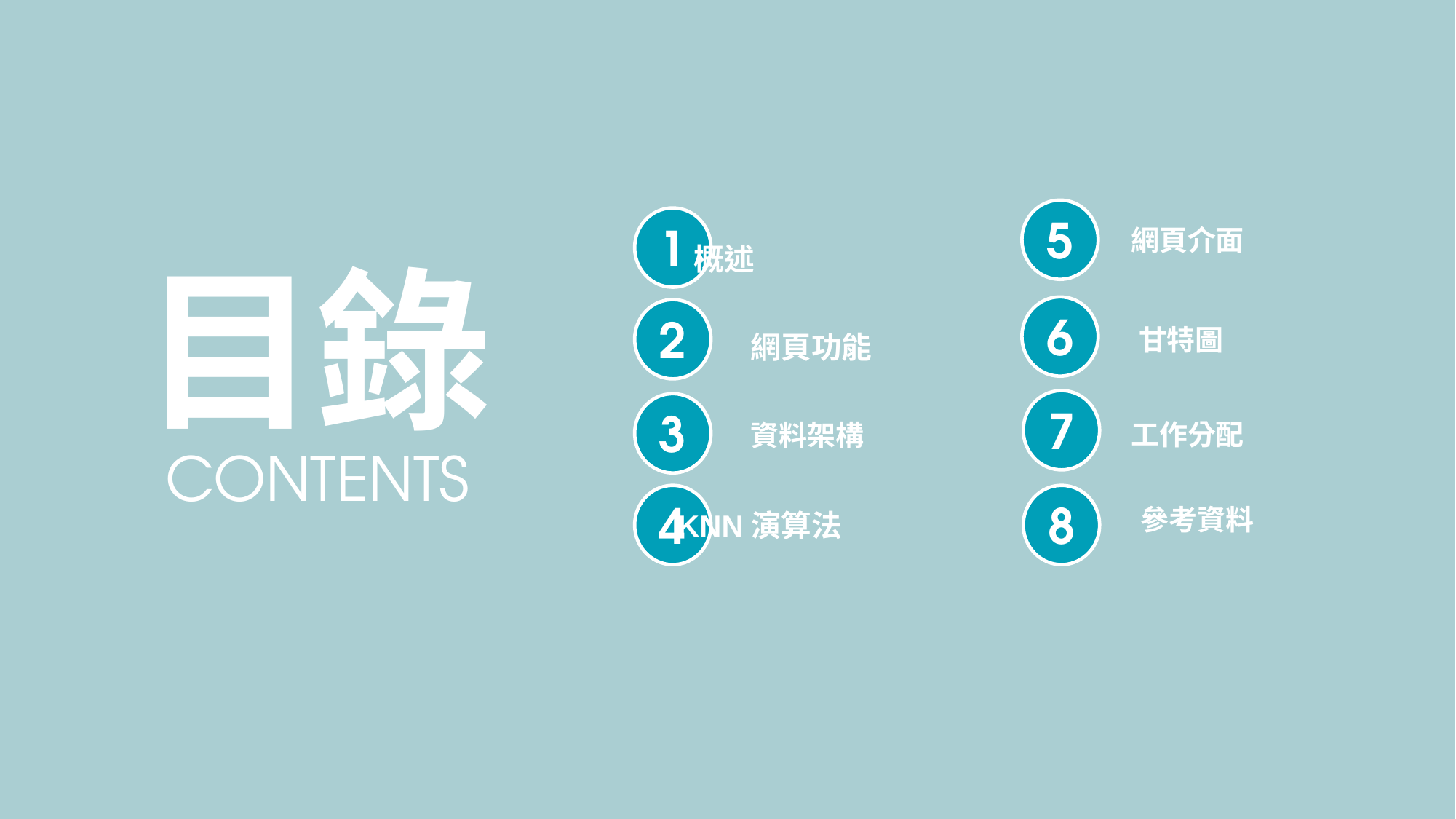

5
1
網頁介面
概述
目錄
6
2
網頁功能
甘特圖
7
3
工作分配
資料架構
CONTENTS
8
4
參考資料
KNN演算法